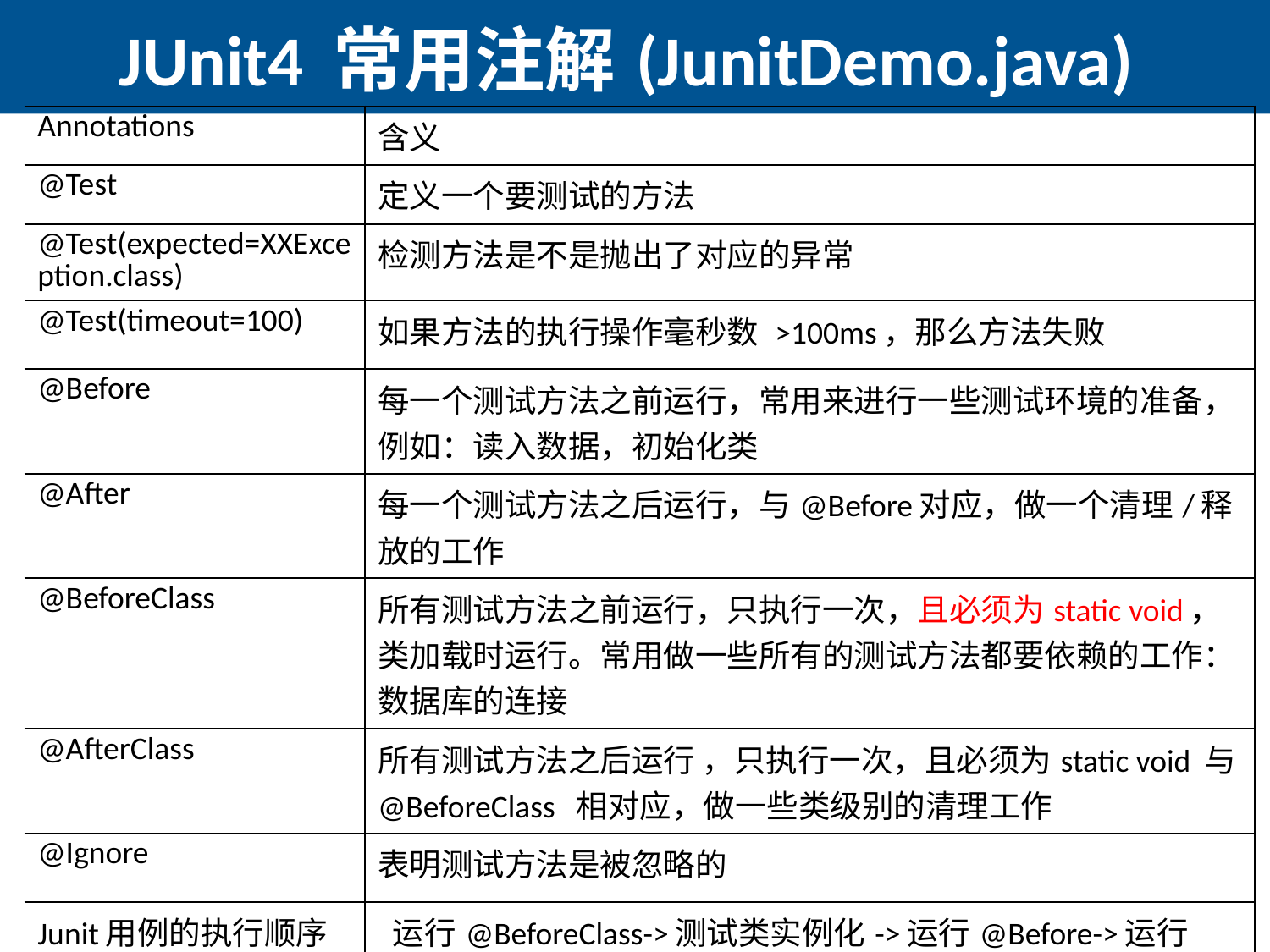

# JUnit4 常用注解(JunitDemo.java)
| Annotations | 含义 |
| --- | --- |
| @Test | 定义一个要测试的方法 |
| @Test(expected=XXException.class) | 检测方法是不是抛出了对应的异常 |
| @Test(timeout=100) | 如果方法的执行操作毫秒数 >100ms，那么方法失败 |
| @Before | 每一个测试方法之前运行，常用来进行一些测试环境的准备，例如：读入数据，初始化类 |
| @After | 每一个测试方法之后运行，与@Before对应，做一个清理/释放的工作 |
| @BeforeClass | 所有测试方法之前运行，只执行一次，且必须为static void，类加载时运行。常用做一些所有的测试方法都要依赖的工作：数据库的连接 |
| @AfterClass | 所有测试方法之后运行 ，只执行一次，且必须为static void 与@BeforeClass 相对应，做一些类级别的清理工作 |
| @Ignore | 表明测试方法是被忽略的 |
| Junit用例的执行顺序如下： | 运行@BeforeClass->测试类实例化->运行@Before->运行@Test->运行@After->运行@AfterClass |